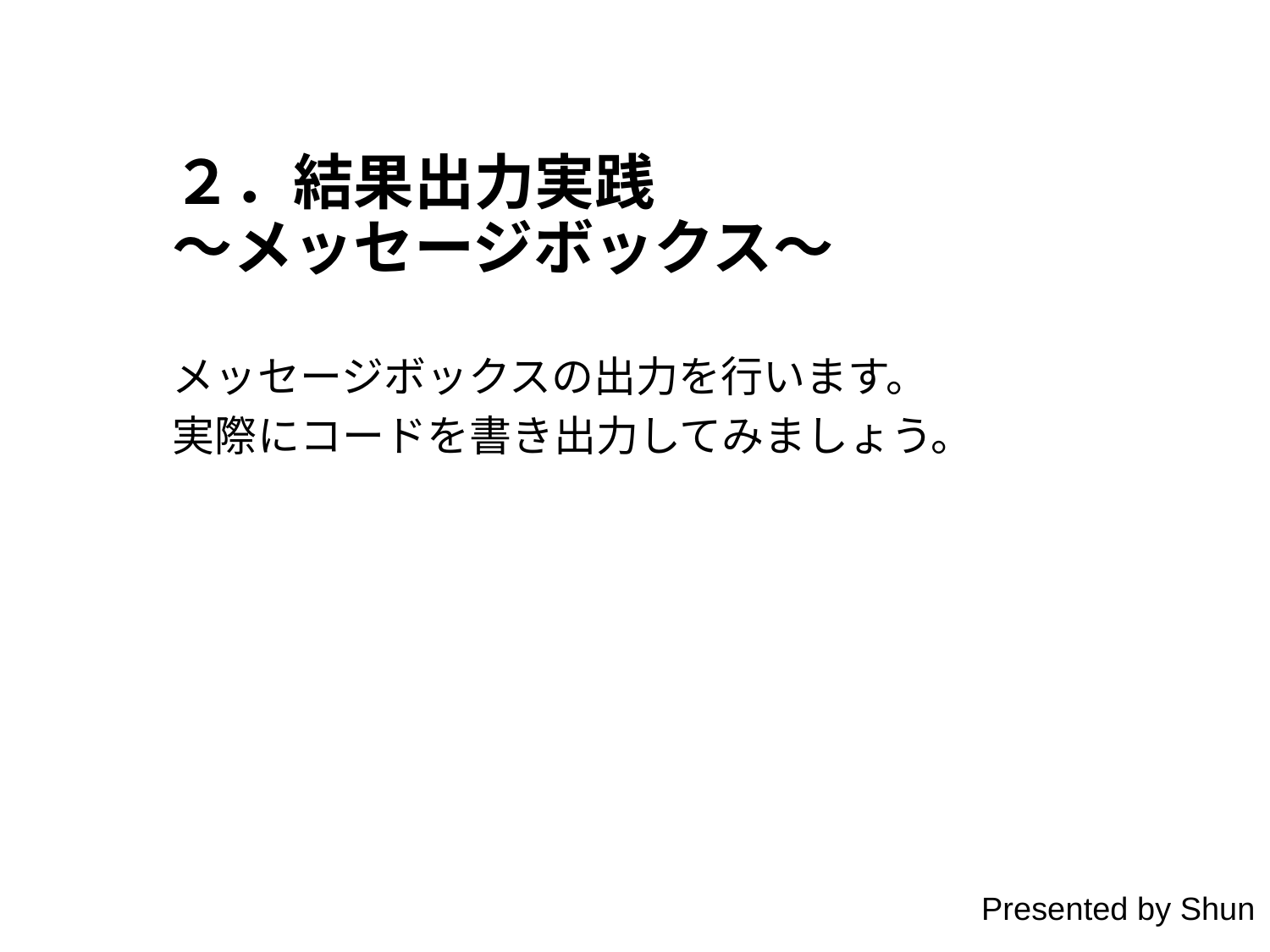

# ２．結果出力実践 ～メッセージボックス～

メッセージボックスの出力を行います。
実際にコードを書き出力してみましょう。
Presented by Shun